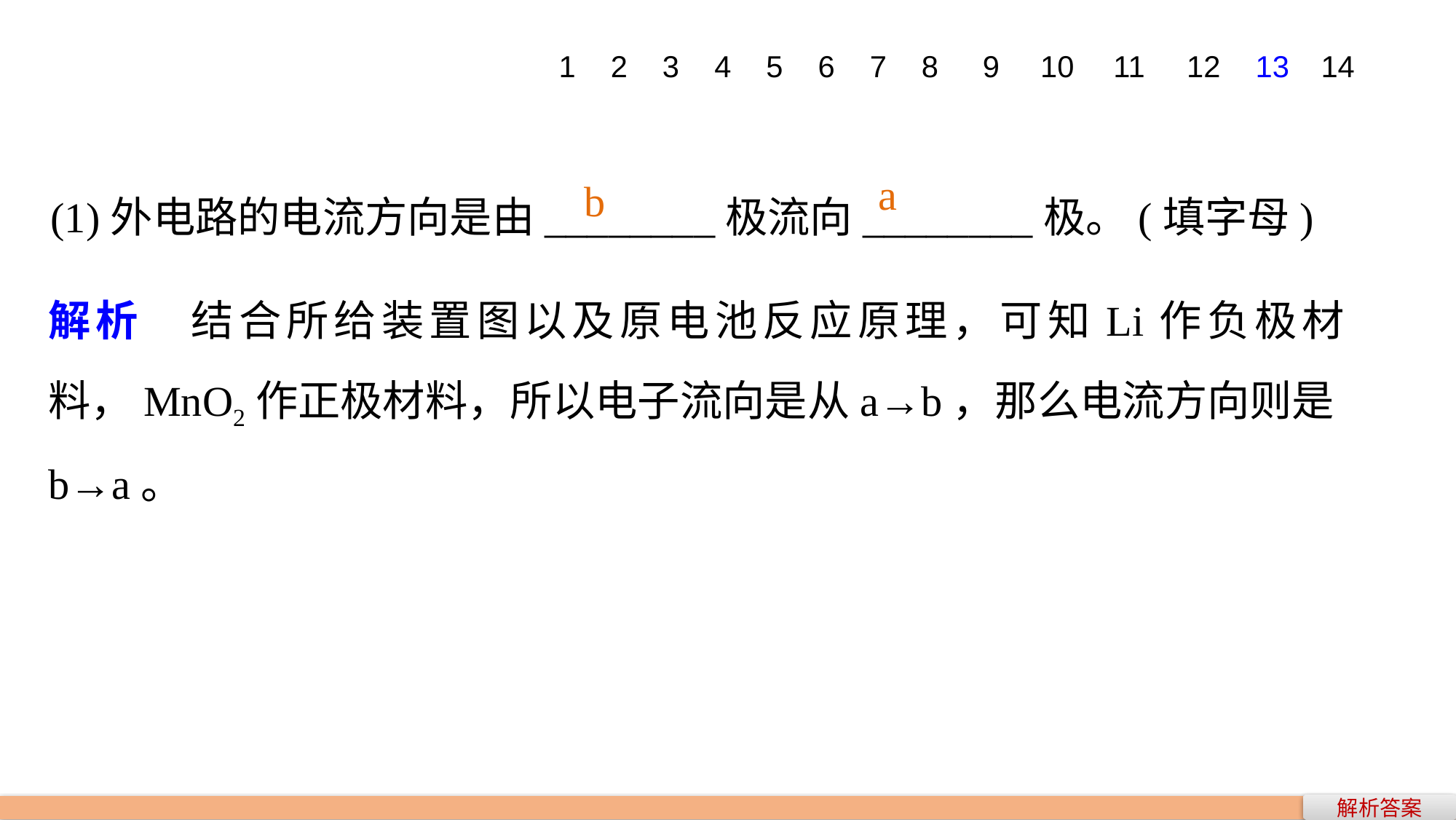

1
2
3
4
5
6
7
8
9
10
11
12
13
14
(1)外电路的电流方向是由________极流向________极。(填字母)
a
b
解析　结合所给装置图以及原电池反应原理，可知Li作负极材料，MnO2作正极材料，所以电子流向是从a→b，那么电流方向则是b→a。
解析答案